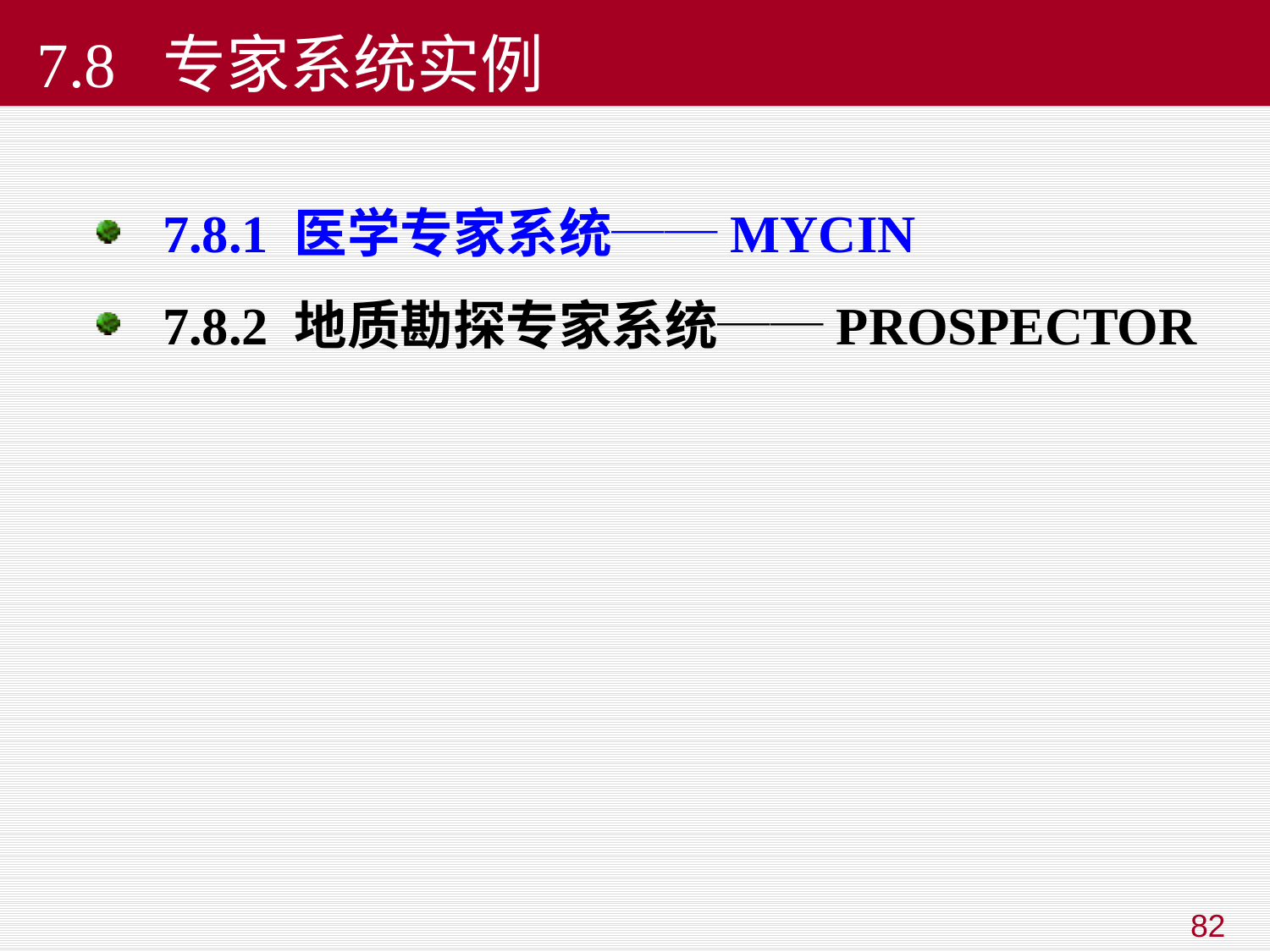

#
7.8  专家系统实例
7.8.1 医学专家系统──MYCIN
7.8.2 地质勘探专家系统──PROSPECTOR
82